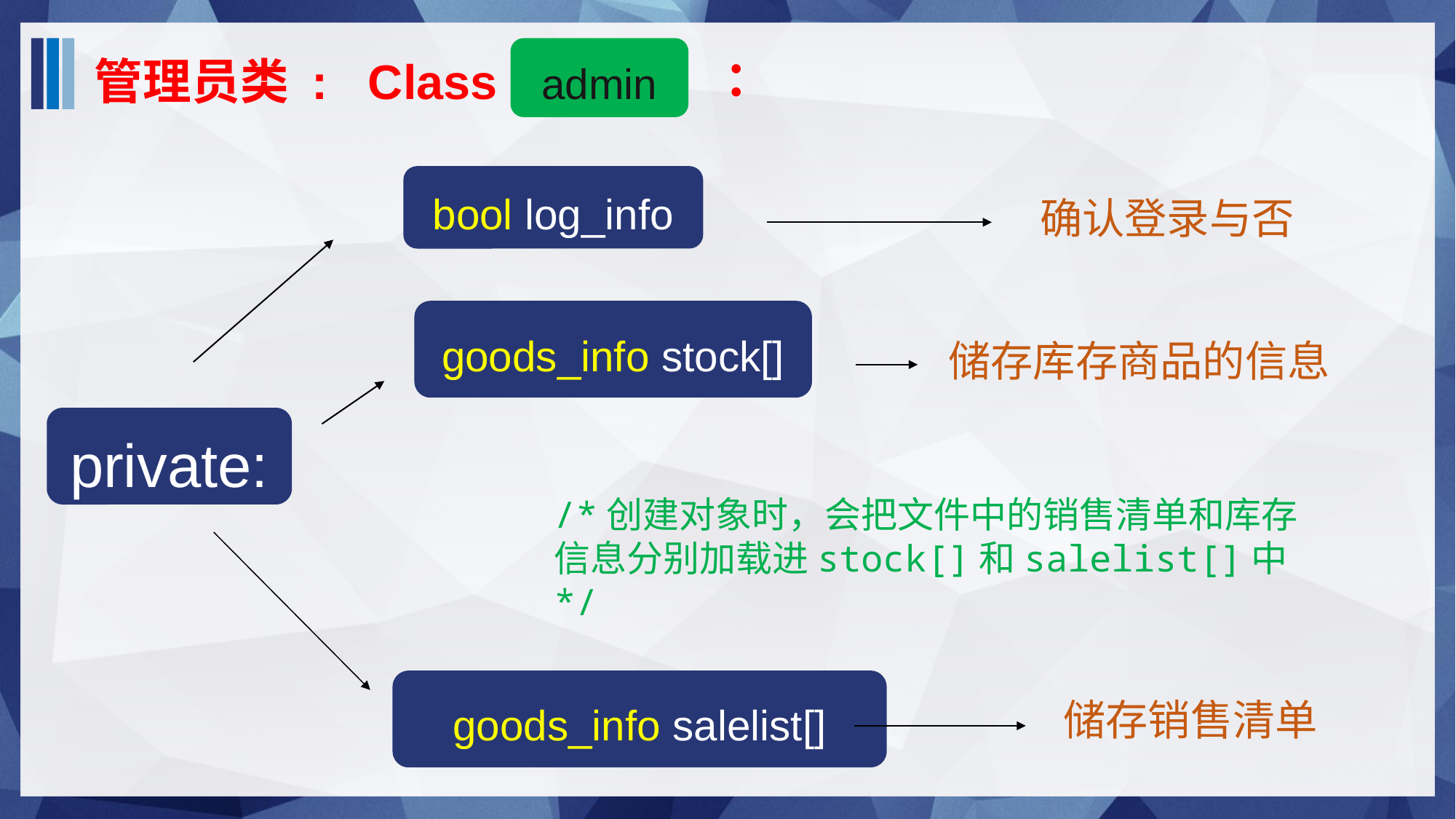

admin
：
管理员类 :   Class
bool log_info
确认登录与否
goods_info stock[]
储存库存商品的信息
private:
/*创建对象时，会把文件中的销售清单和库存信息分别加载进stock[]和salelist[]中*/
goods_info salelist[]
储存销售清单